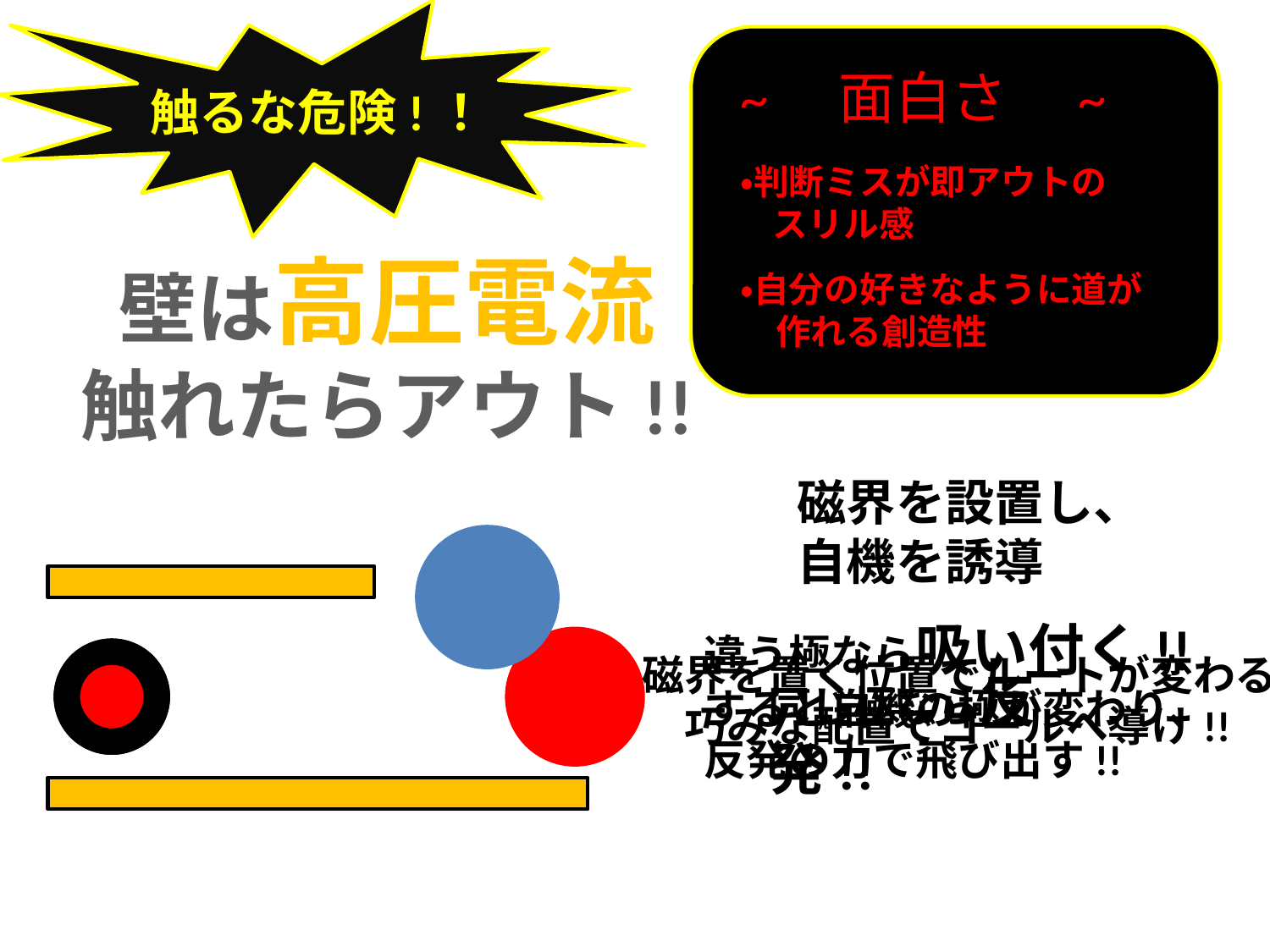

触るな危険!！

~　面白さ　~

・判断ミスが即アウトの
   スリル感

・自分の好きなように道が
　作れる創造性
壁は高圧電流
触れたらアウト!!
磁界を設置し、
自機を誘導

違う極なら吸い付く!!
すると自機の極が変わり、
反発の力で飛び出す!!

磁界を置く位置でルートが変わる
　巧みな配置でゴールへ導け!!

同じ極なら反発!!